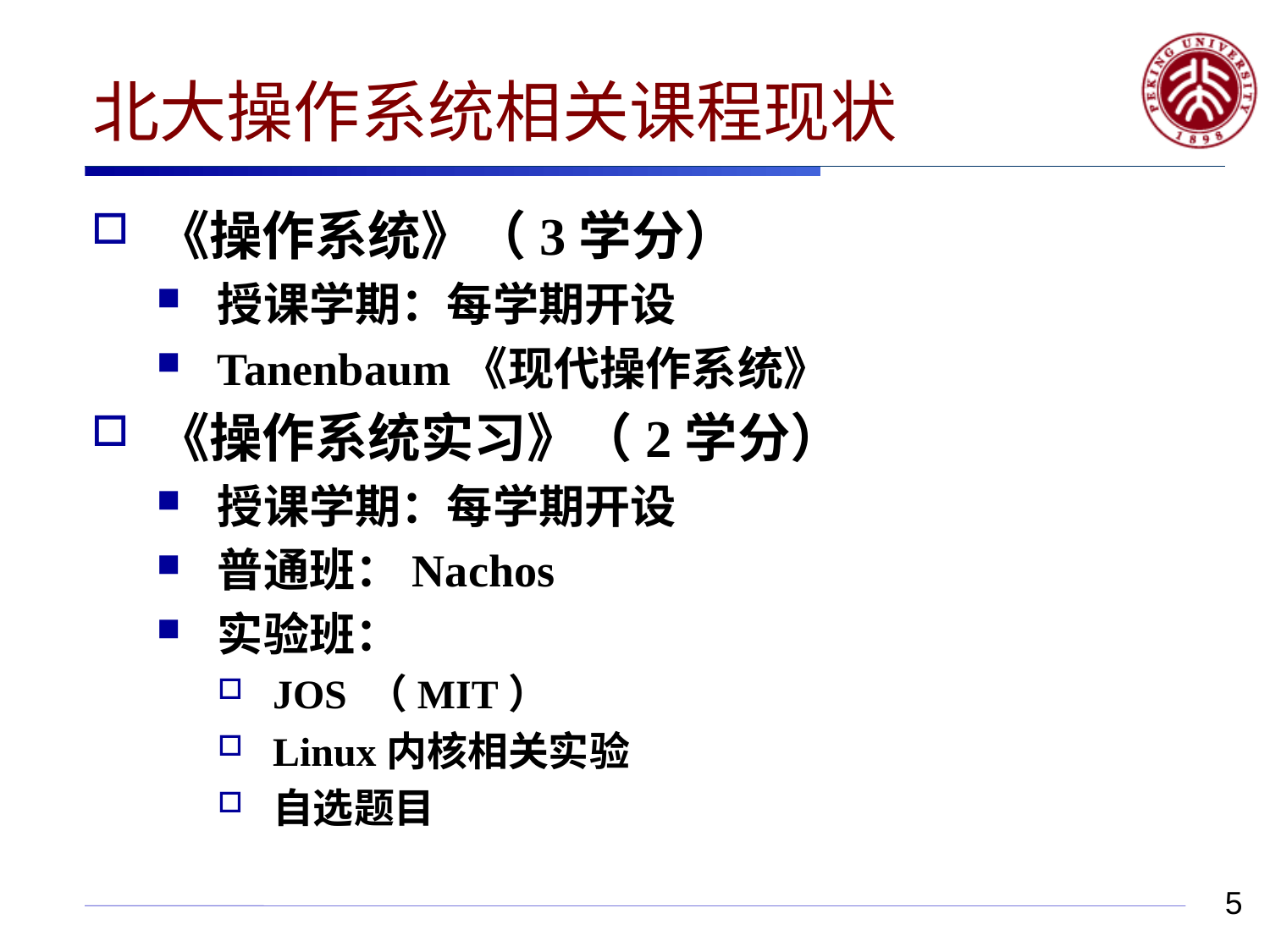

# 北大操作系统相关课程现状
《操作系统》（3学分）
授课学期：每学期开设
Tanenbaum《现代操作系统》
《操作系统实习》（2学分）
授课学期：每学期开设
普通班：Nachos
实验班：
JOS （MIT）
Linux内核相关实验
自选题目